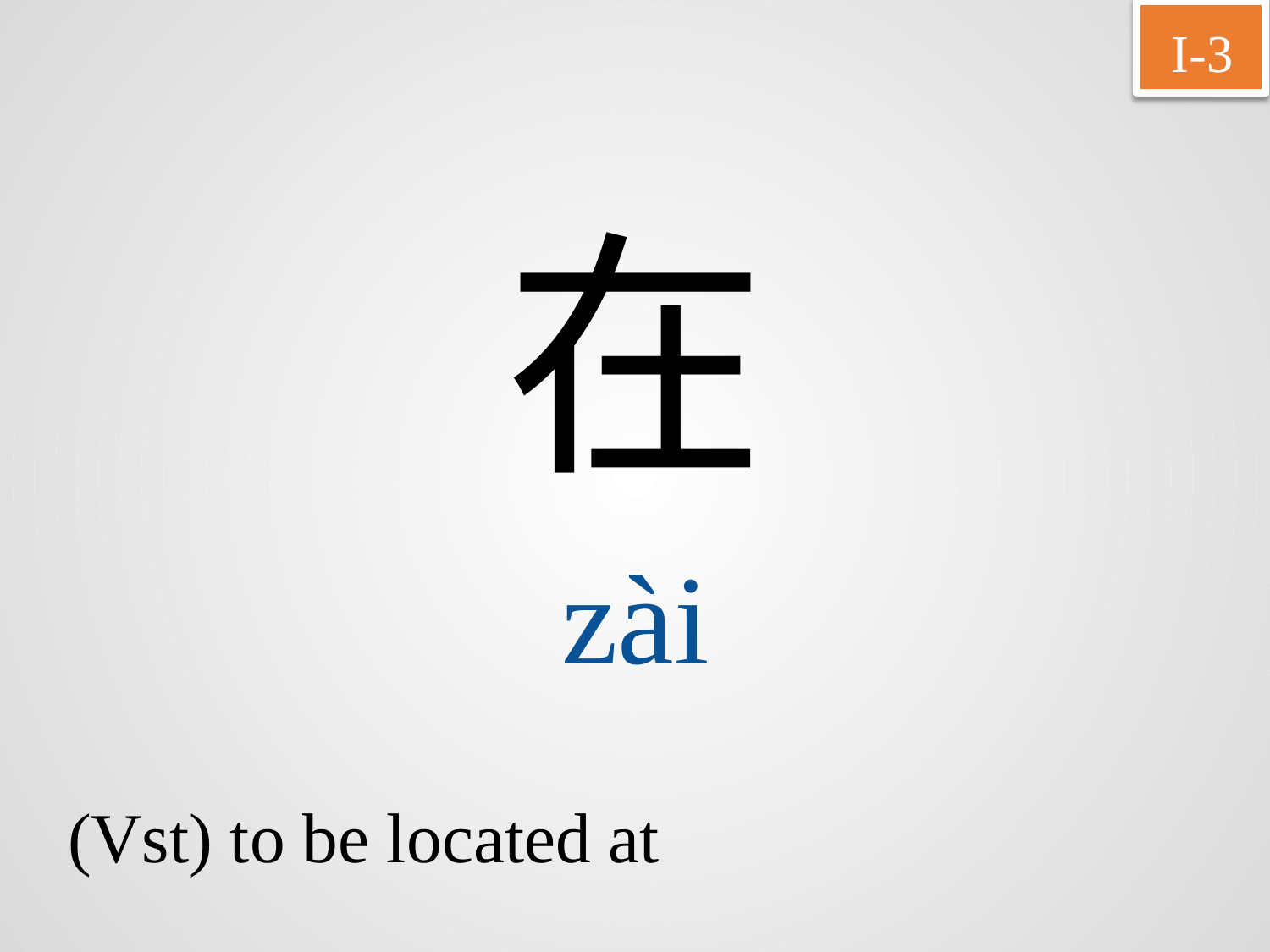

I-3

在
zài
(Vst) to be located at